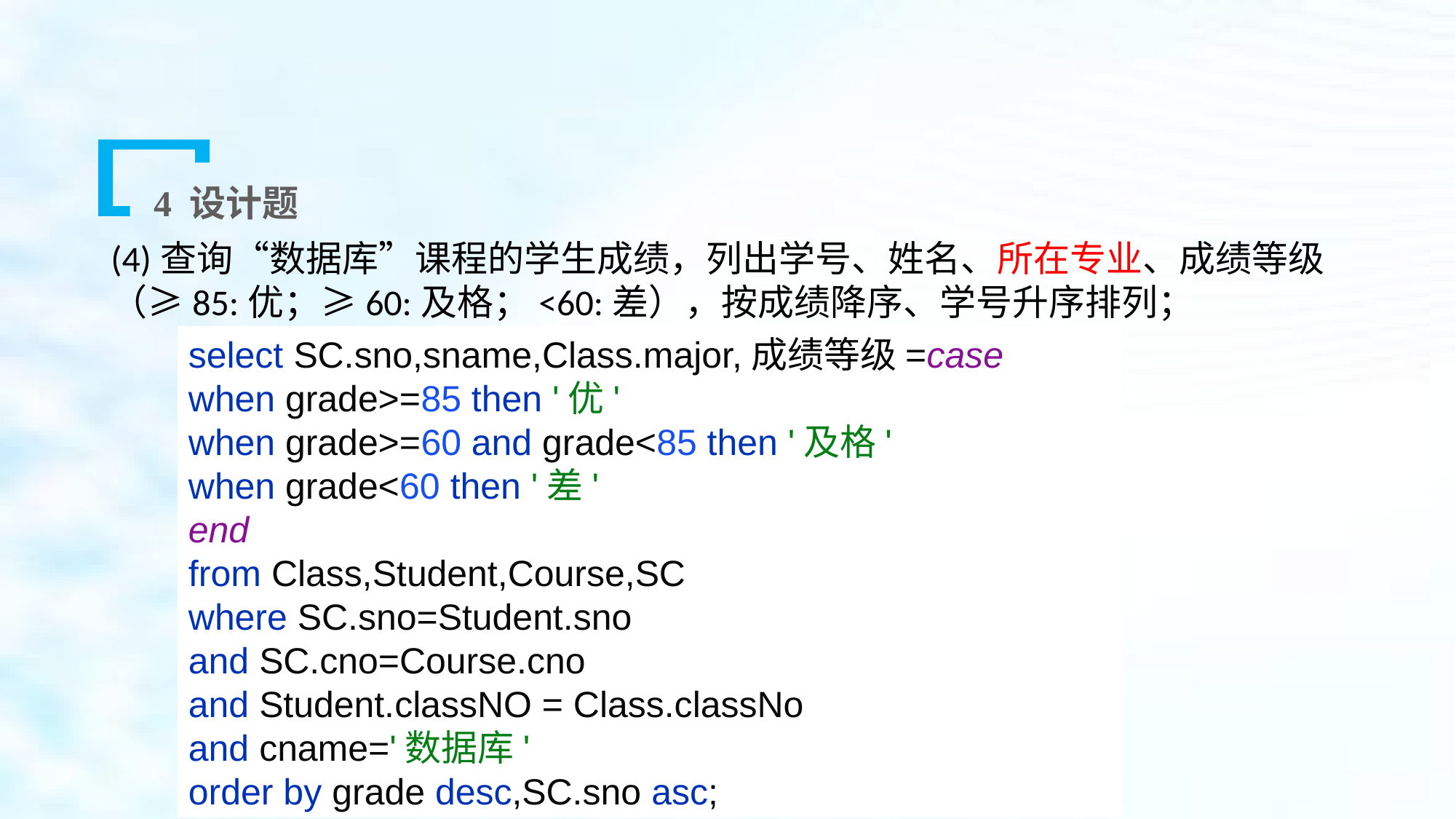

4 设计题
(4)查询“数据库”课程的学生成绩，列出学号、姓名、所在专业、成绩等级（≥85:优；≥60:及格；<60:差），按成绩降序、学号升序排列；
select SC.sno,sname,Class.major,成绩等级=case
when grade>=85 then '优'
when grade>=60 and grade<85 then '及格'
when grade<60 then '差'
end
from Class,Student,Course,SC
where SC.sno=Student.sno
and SC.cno=Course.cno
and Student.classNO = Class.classNo
and cname='数据库'
order by grade desc,SC.sno asc;